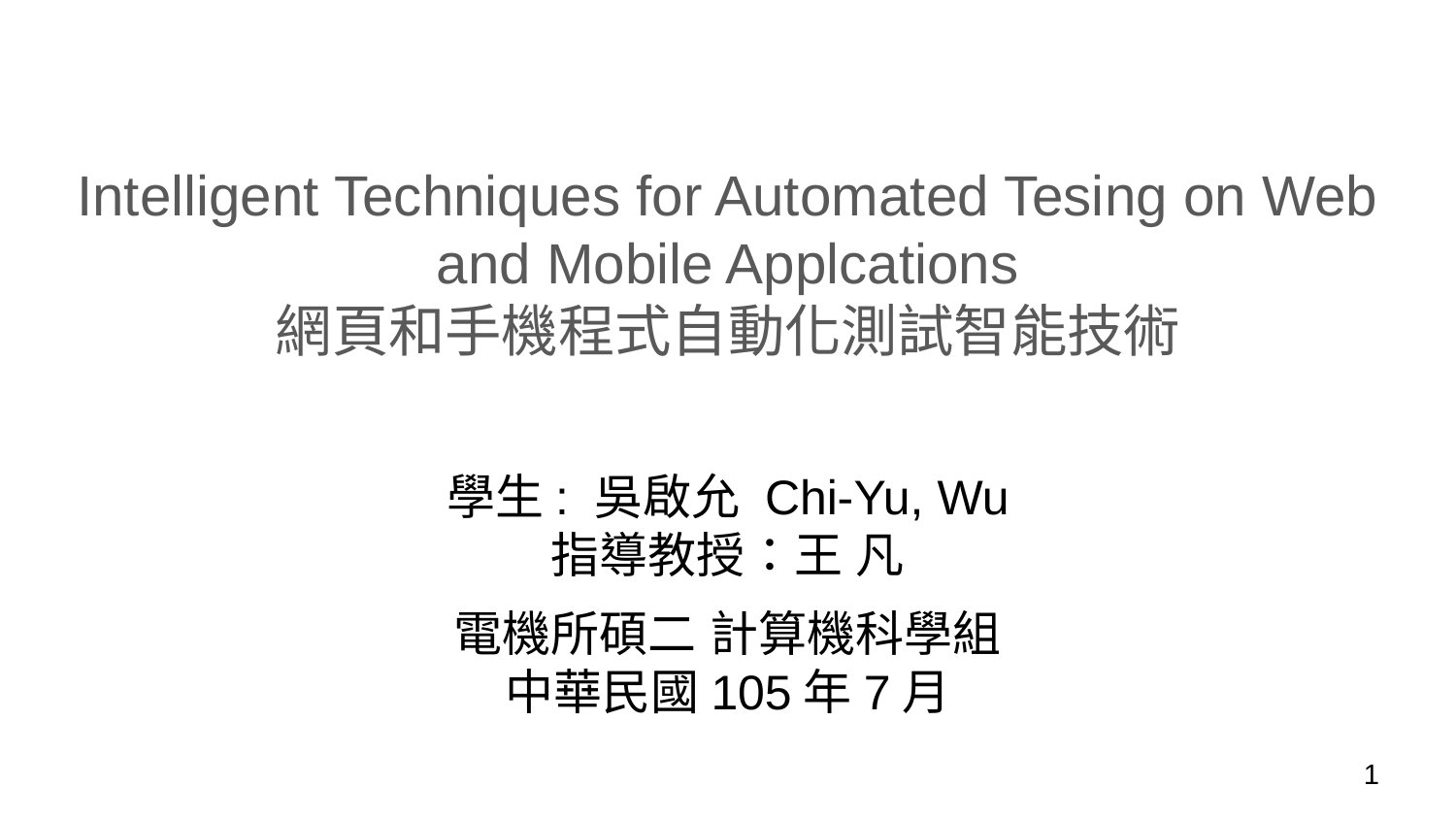

# Intelligent Techniques for Automated Tesing on Web and Mobile Applcations
網頁和手機程式自動化測試智能技術

學生: 吳啟允 Chi-Yu, Wu
指導教授：王 凡
電機所碩二 計算機科學組
中華民國105年7月
1